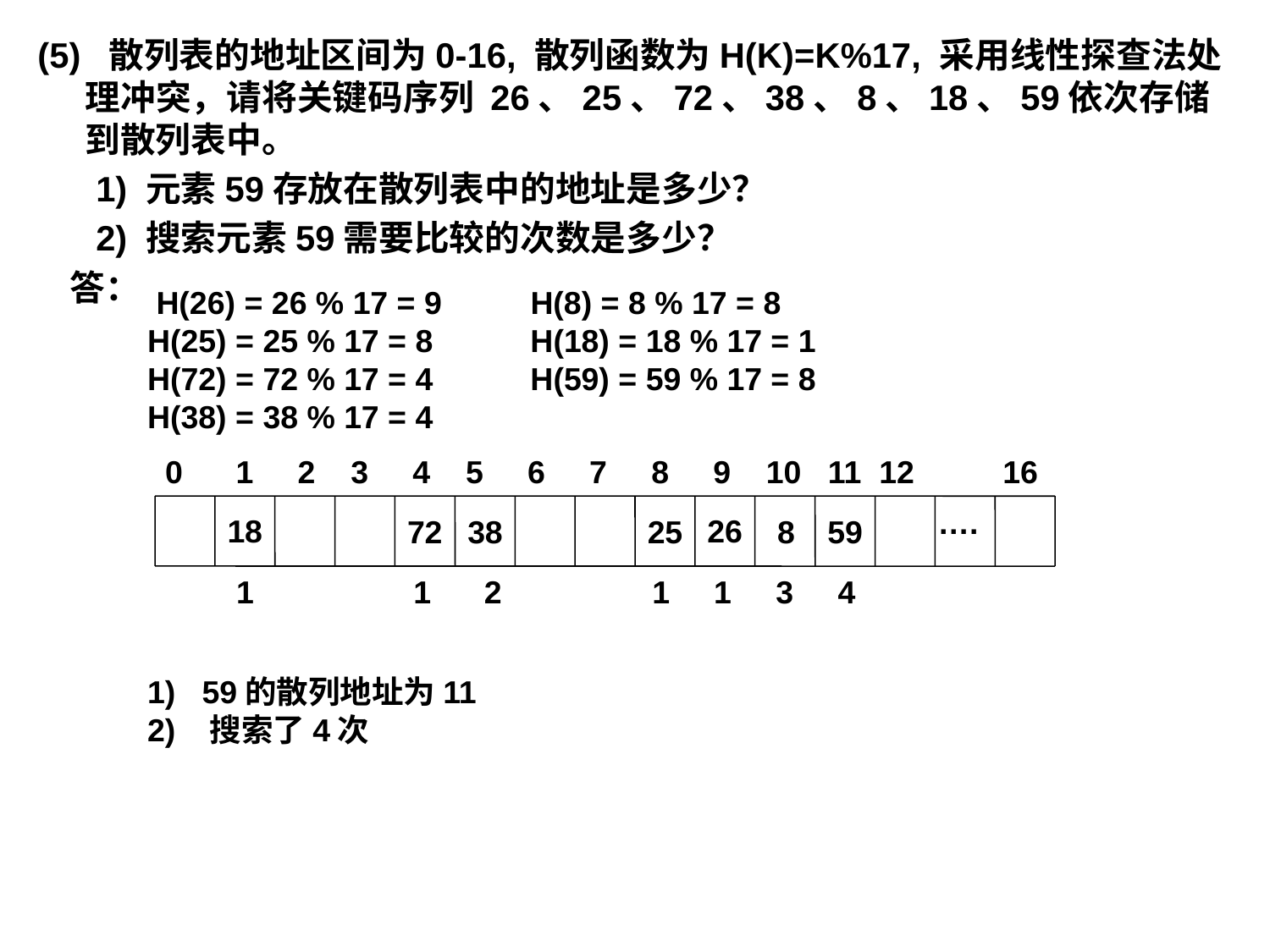

(5)  散列表的地址区间为0-16, 散列函数为H(K)=K%17, 采用线性探查法处理冲突，请将关键码序列 26、25、72、38、8、18、59依次存储到散列表中。
      1) 元素59存放在散列表中的地址是多少？
      2) 搜索元素59需要比较的次数是多少？
   答：
 H(26) = 26 % 17 = 9          H(8) = 8 % 17 = 8
H(25) = 25 % 17 = 8           H(18) = 18 % 17 = 1
H(72) = 72 % 17 = 4           H(59) = 59 % 17 = 8
H(38) = 38 % 17 = 4

  0      1     2    3     4    5     6     7     8     9    10   11  12          16

18
26
72
38
25
8
59
          1                  1      2                 1     1     3     4
….
1)   59的散列地址为11
2)   搜索了4次